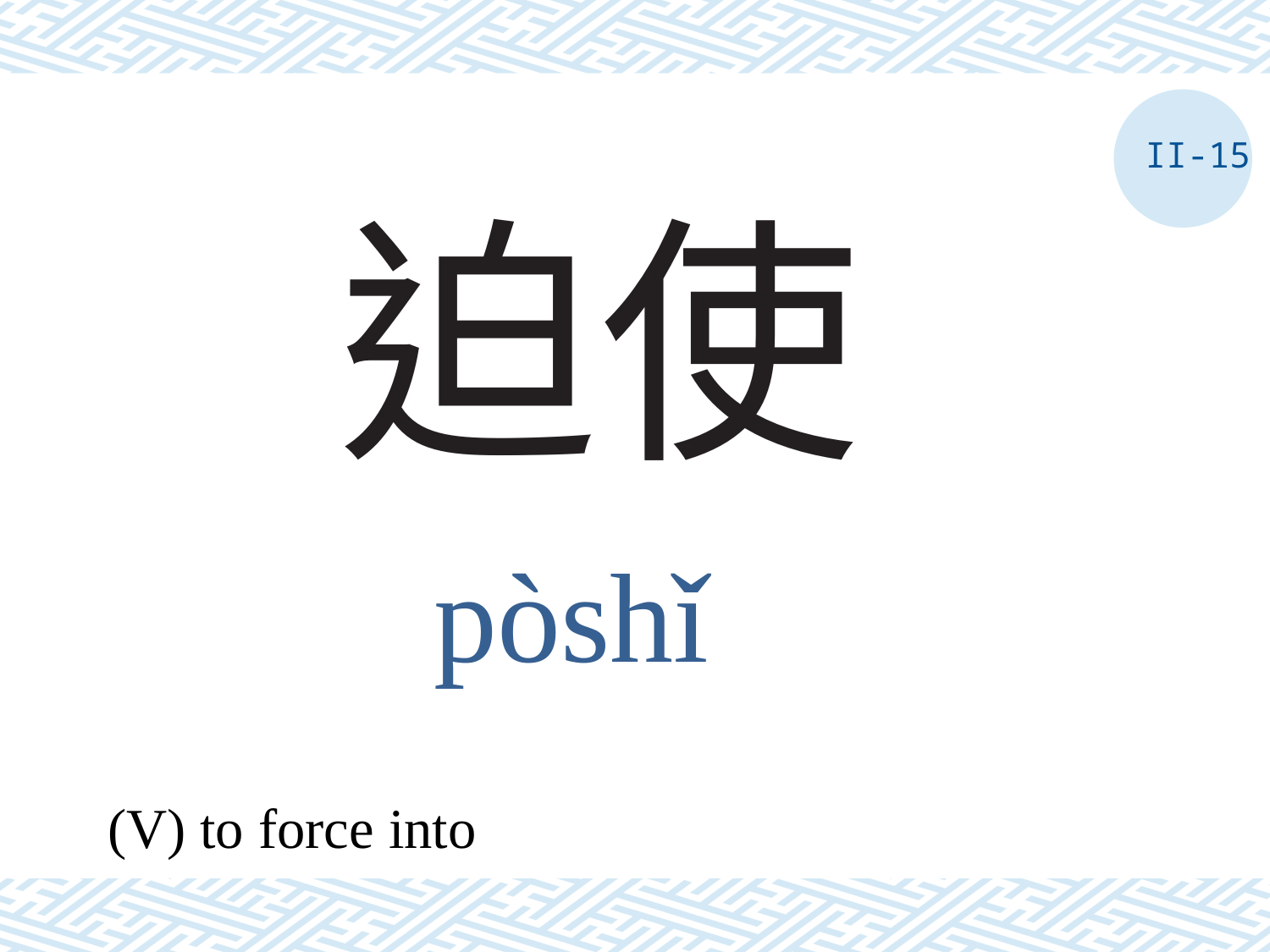

II-15

# 迫使
pòshǐ
(V) to force into